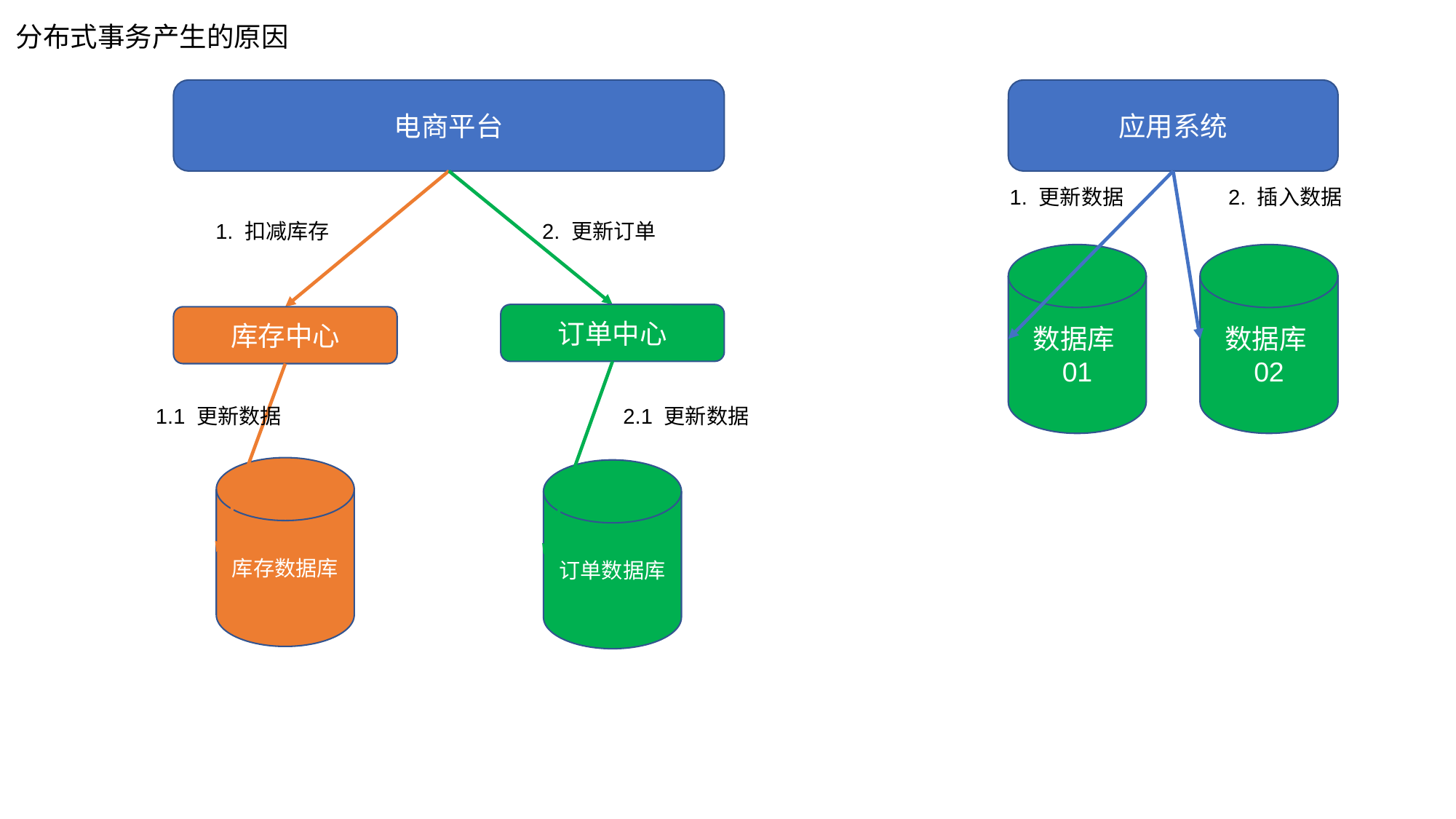

分布式事务产生的原因
电商平台
1. 扣减库存
2. 更新订单
订单中心
库存中心
1.1 更新数据
2.1 更新数据
库存数据库
订单数据库
应用系统
1. 更新数据
2. 插入数据
数据库01
数据库02